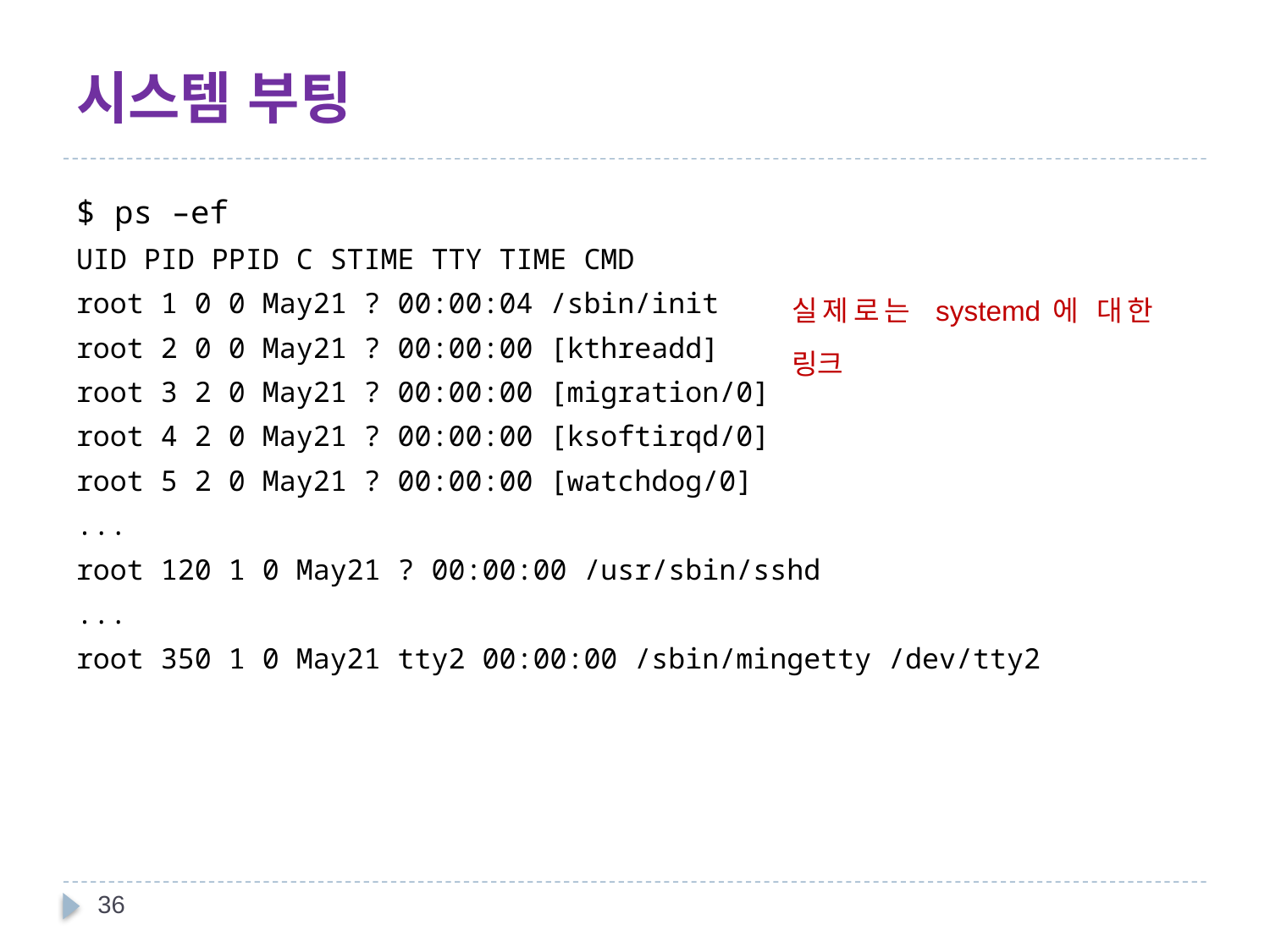

# 시스템 부팅
$ ps –ef
UID PID PPID C STIME TTY TIME CMD
root 1 0 0 May21 ? 00:00:04 /sbin/init
root 2 0 0 May21 ? 00:00:00 [kthreadd]
root 3 2 0 May21 ? 00:00:00 [migration/0]
root 4 2 0 May21 ? 00:00:00 [ksoftirqd/0]
root 5 2 0 May21 ? 00:00:00 [watchdog/0]
...
root 120 1 0 May21 ? 00:00:00 /usr/sbin/sshd
...
root 350 1 0 May21 tty2 00:00:00 /sbin/mingetty /dev/tty2

실제로는 systemd에 대한 링크
36